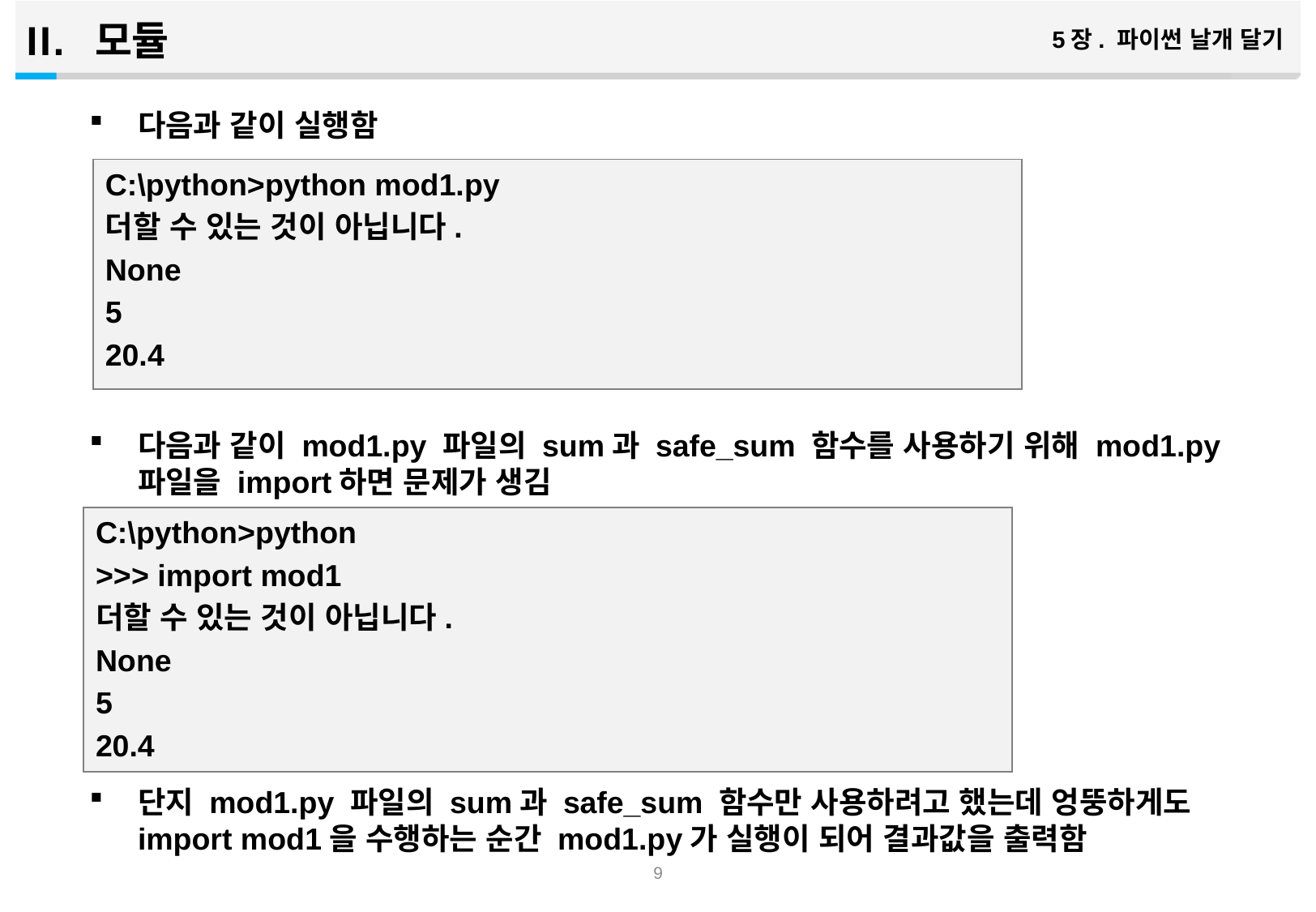

모듈
5장. 파이썬 날개 달기
다음과 같이 실행함

다음과 같이 mod1.py 파일의 sum과 safe_sum 함수를 사용하기 위해 mod1.py     파일을 import하면 문제가 생김

단지 mod1.py 파일의 sum과 safe_sum 함수만 사용하려고 했는데 엉뚱하게도 import mod1을 수행하는 순간 mod1.py가 실행이 되어 결과값을 출력함
C:\python>python mod1.py
더할 수 있는 것이 아닙니다.
None
5
20.4
C:\python>python
>>> import mod1
더할 수 있는 것이 아닙니다.
None
5
20.4
9